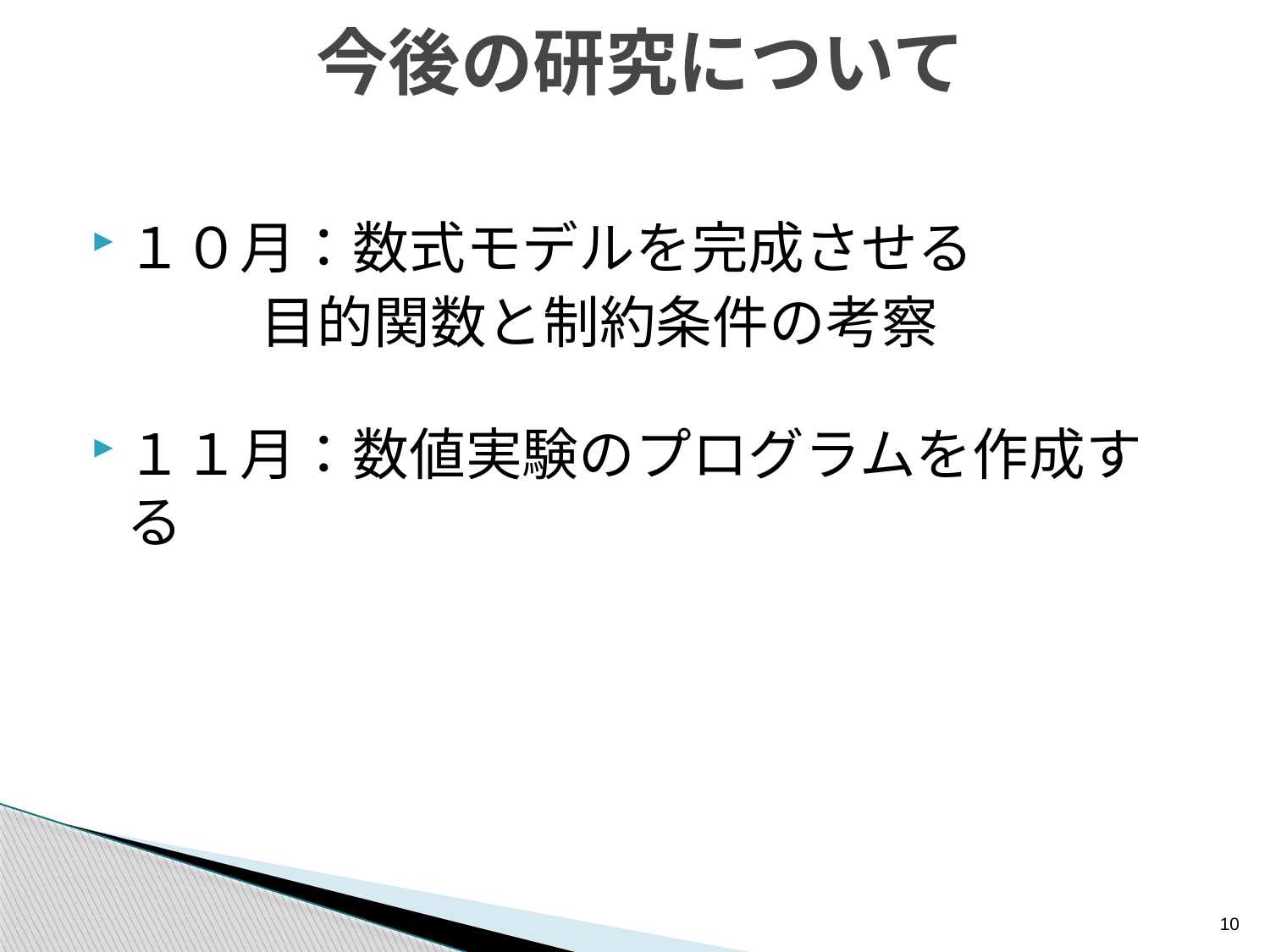

# 今後の研究について
１０月：数式モデルを完成させる
　　　目的関数と制約条件の考察

１１月：数値実験のプログラムを作成する

10